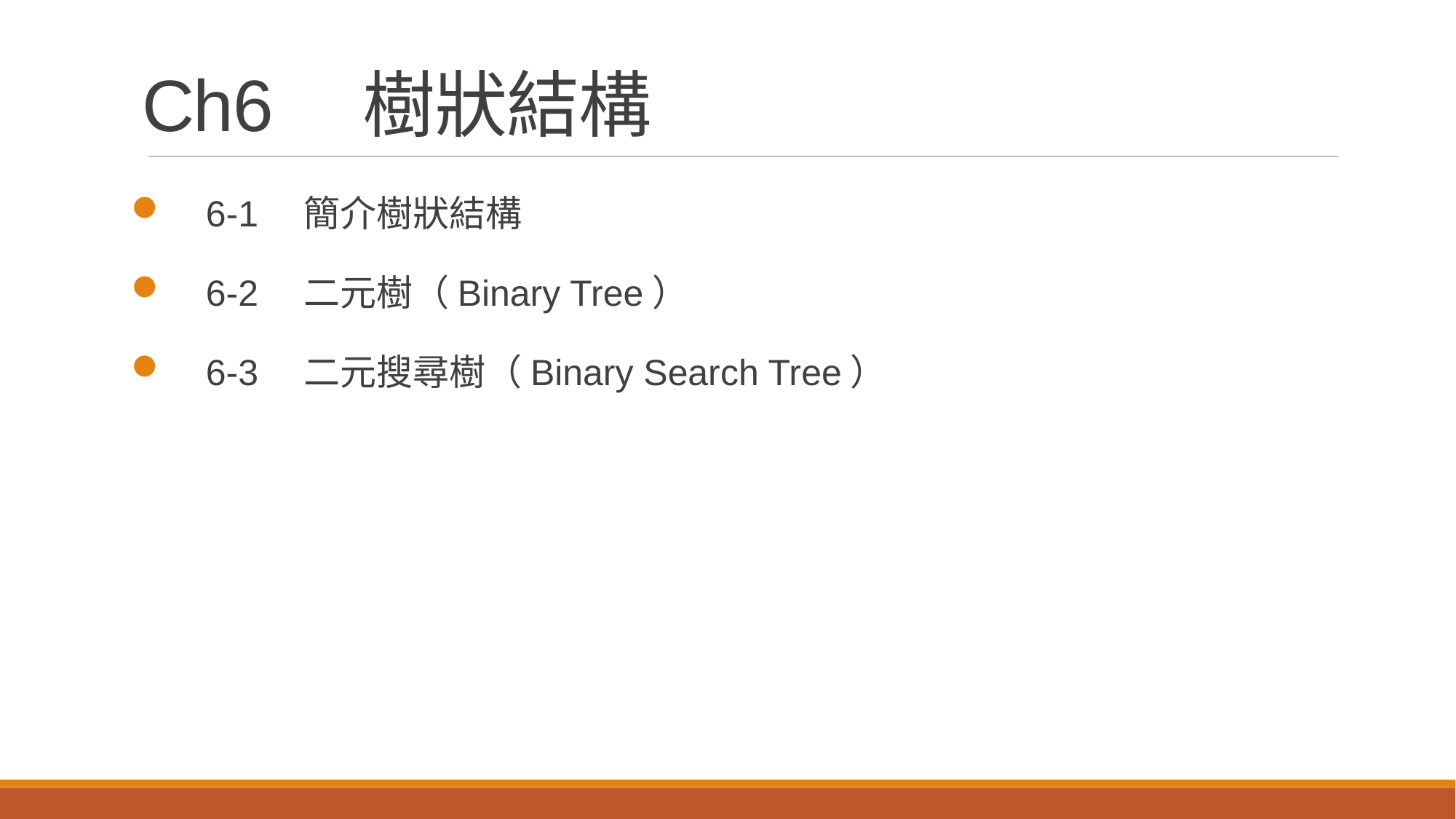

# Ch6　樹狀結構
6-1　簡介樹狀結構
6-2　二元樹（Binary Tree）
6-3　二元搜尋樹（Binary Search Tree）